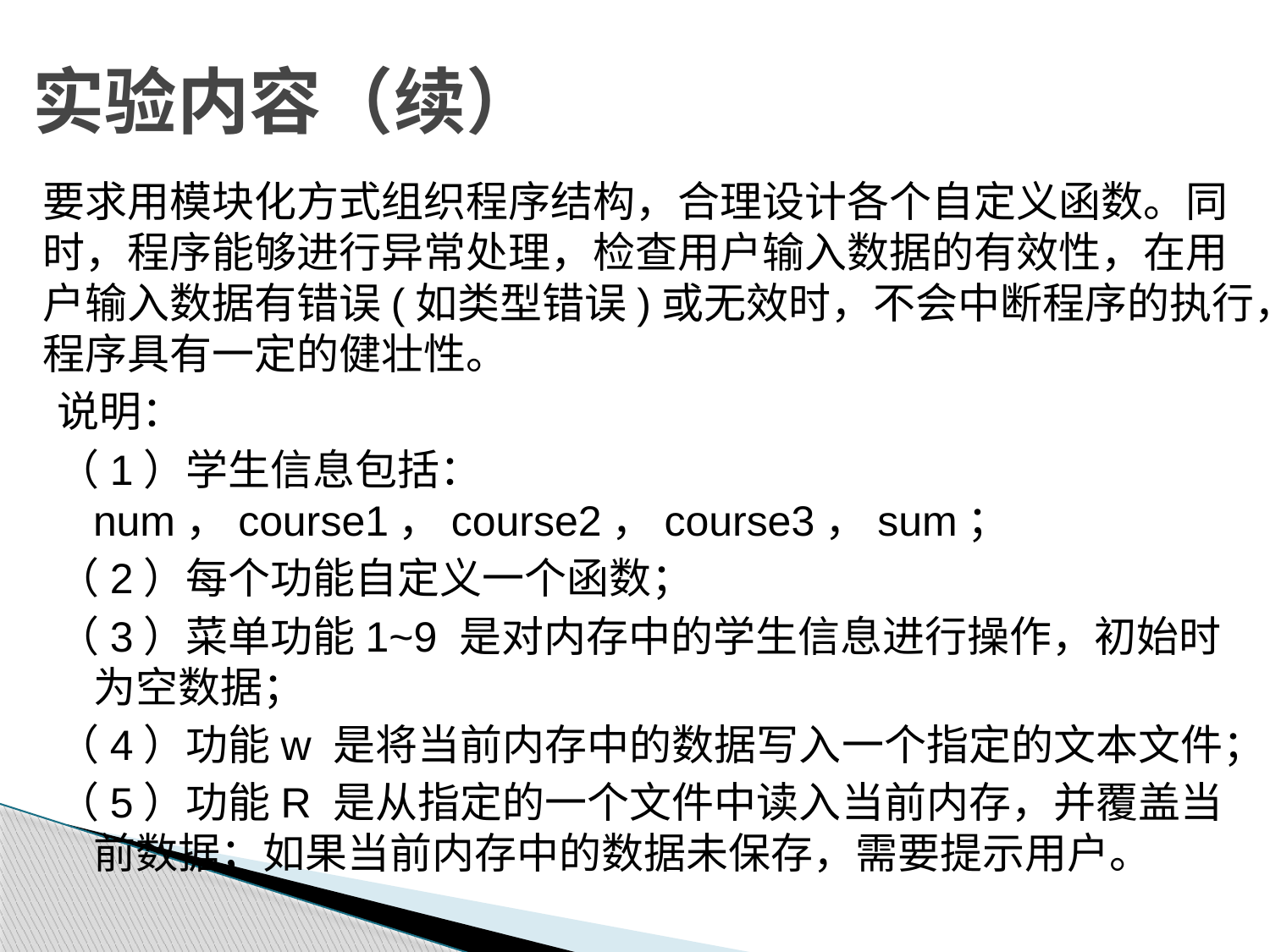

# 实验内容（续）
要求用模块化方式组织程序结构，合理设计各个自定义函数。同时，程序能够进行异常处理，检查用户输入数据的有效性，在用户输入数据有错误(如类型错误)或无效时，不会中断程序的执行，程序具有一定的健壮性。
说明：
（1）学生信息包括：num，course1，course2，course3，sum；
（2）每个功能自定义一个函数；
（3）菜单功能1~9 是对内存中的学生信息进行操作，初始时为空数据；
（4）功能w 是将当前内存中的数据写入一个指定的文本文件；
（5）功能R 是从指定的一个文件中读入当前内存，并覆盖当前数据；如果当前内存中的数据未保存，需要提示用户。